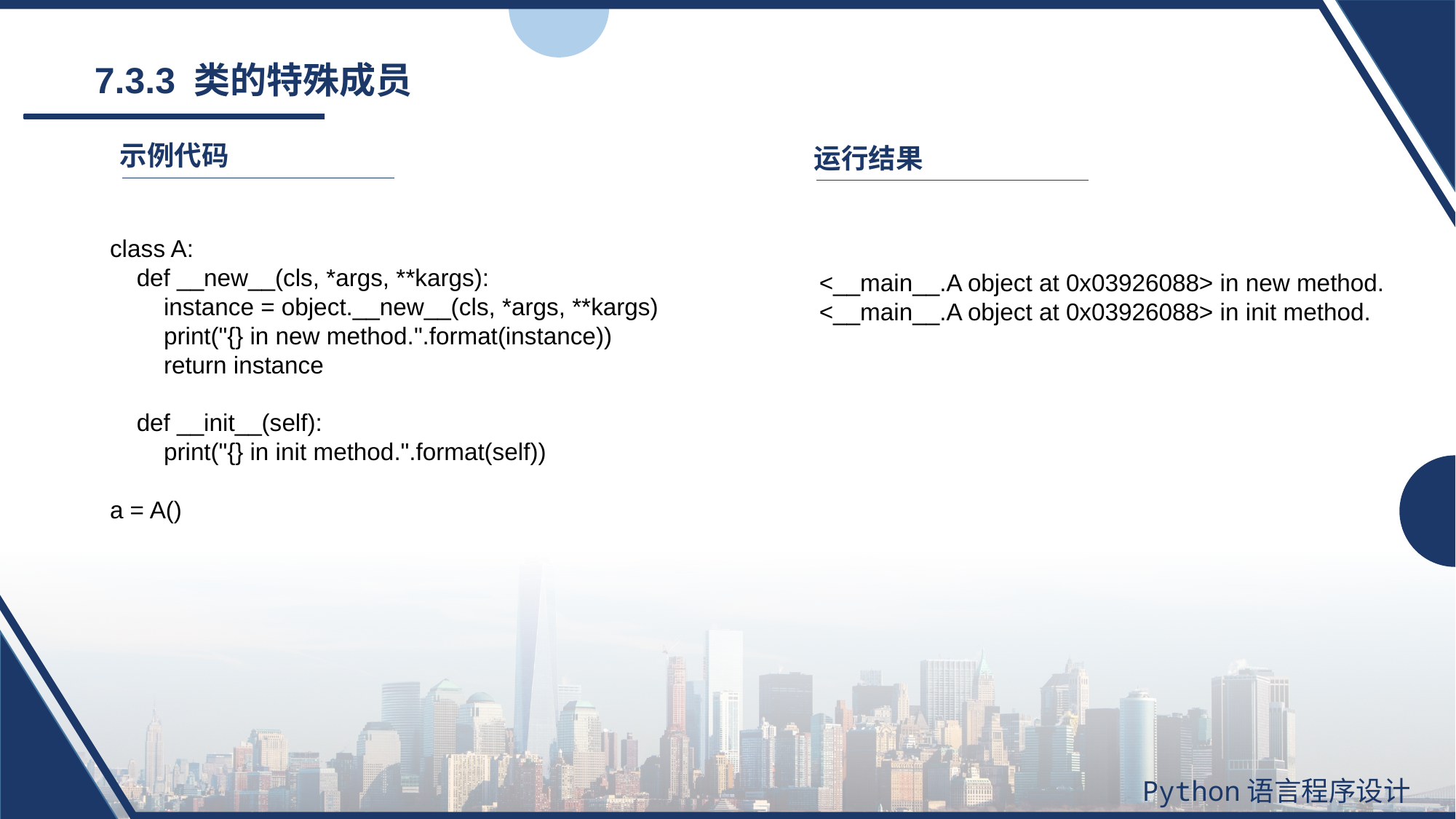

# 7.3.3 类的特殊成员
示例代码
运行结果
class A:
    def __new__(cls, *args, **kargs):
        instance = object.__new__(cls, *args, **kargs)
        print("{} in new method.".format(instance))
        return instance

    def __init__(self):
        print("{} in init method.".format(self))

a = A()
<__main__.A object at 0x03926088> in new method.
<__main__.A object at 0x03926088> in init method.